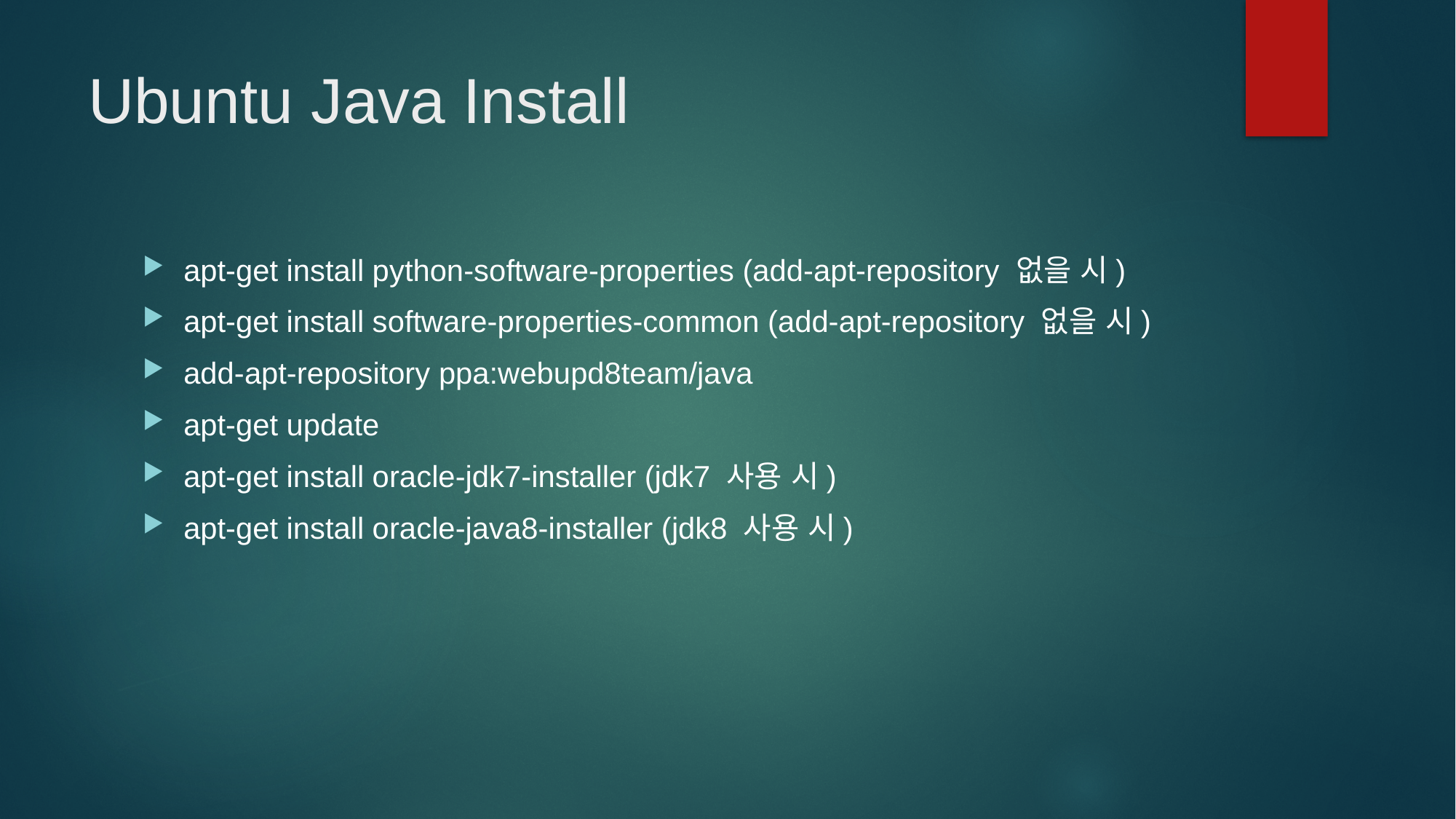

# Ubuntu Java Install
apt-get install python-software-properties (add-apt-repository 없을 시)
apt-get install software-properties-common (add-apt-repository 없을 시)
add-apt-repository ppa:webupd8team/java
apt-get update
apt-get install oracle-jdk7-installer (jdk7 사용 시)
apt-get install oracle-java8-installer (jdk8 사용 시)